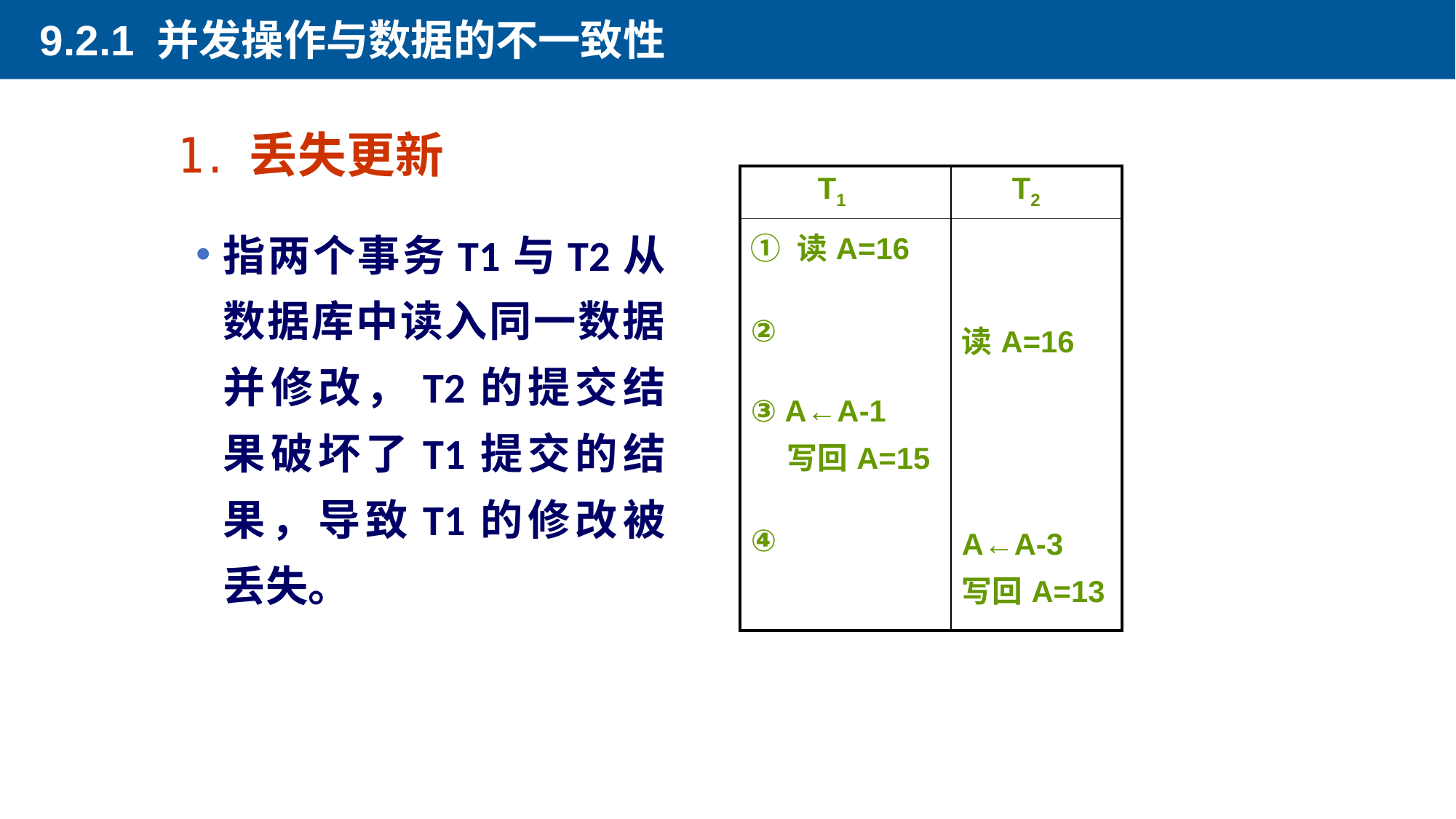

9.2.1 并发操作与数据的不一致性
1. 丢失更新
| T1 | T2 |
| --- | --- |
| ① 读A=16   ②   ③ A←A-1 写回A=15   ④ | 读A=16         A←A-3 写回A=13 |
指两个事务T1与T2从数据库中读入同一数据并修改，T2的提交结果破坏了T1提交的结果，导致T1的修改被丢失。